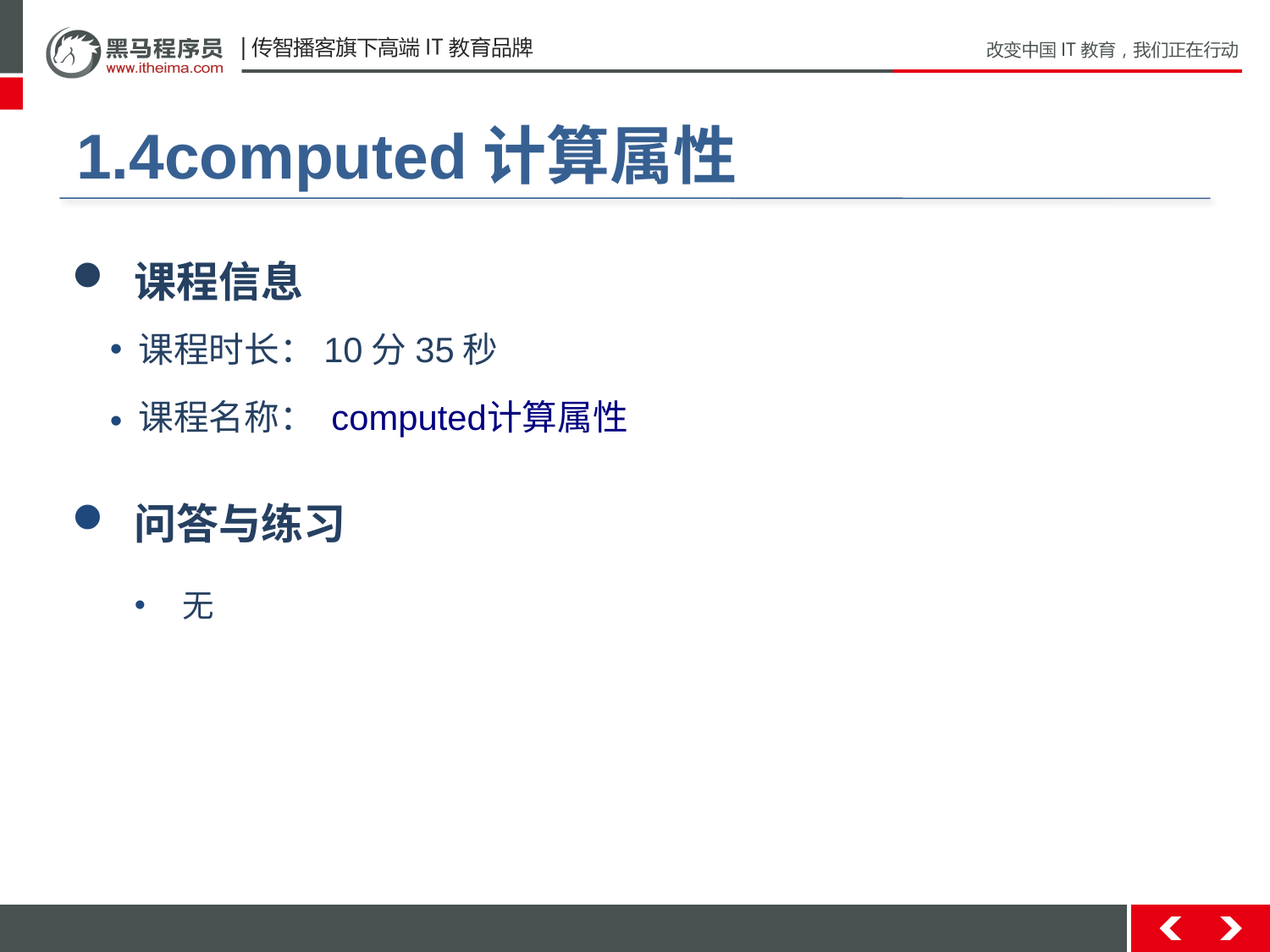

#
1.4computed计算属性
 课程信息
 课程时长：10分35秒
 课程名称： computed计算属性
 问答与练习
无